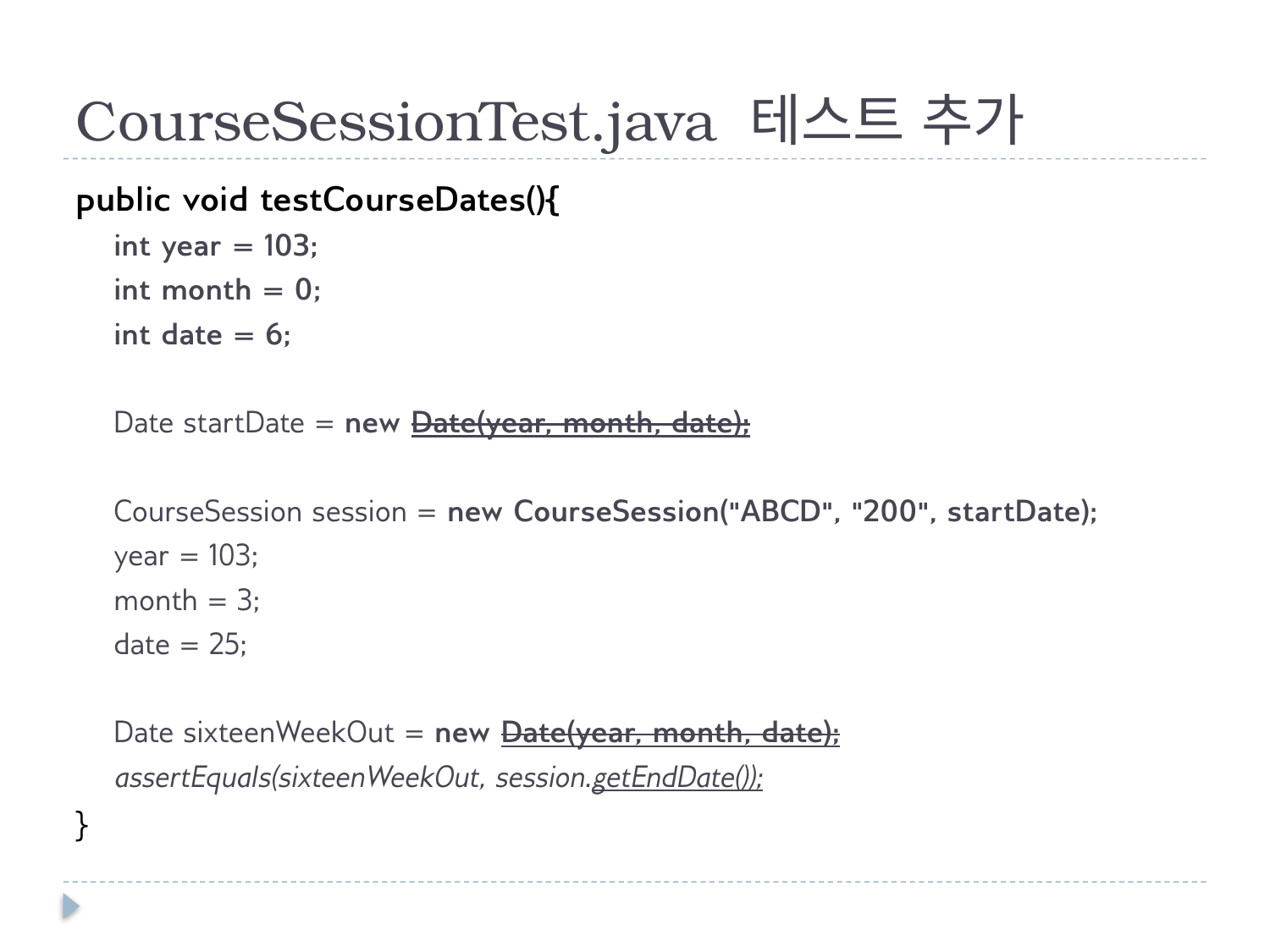

# CourseSessionTest.java 테스트 추가
public void testCourseDates(){
int year = 103;
int month = 0;
int date = 6;

Date startDate = new Date(year, month, date);

CourseSession session = new CourseSession("ABCD", "200", startDate);
year = 103;
month = 3;
date = 25;

Date sixteenWeekOut = new Date(year, month, date);
assertEquals(sixteenWeekOut, session.getEndDate());
}